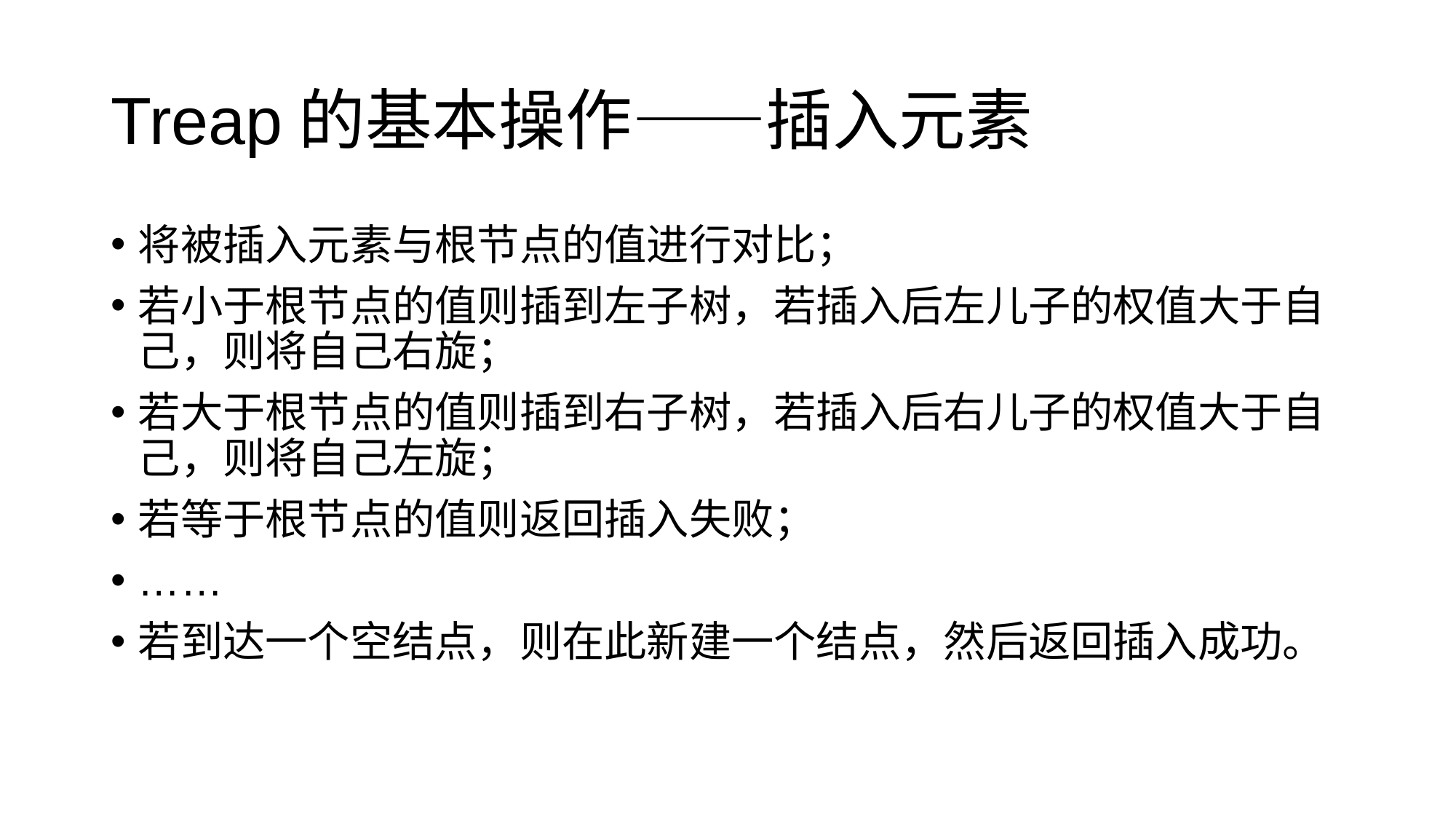

# Treap的基本操作——插入元素
将被插入元素与根节点的值进行对比；
若小于根节点的值则插到左子树，若插入后左儿子的权值大于自己，则将自己右旋；
若大于根节点的值则插到右子树，若插入后右儿子的权值大于自己，则将自己左旋；
若等于根节点的值则返回插入失败；
……
若到达一个空结点，则在此新建一个结点，然后返回插入成功。